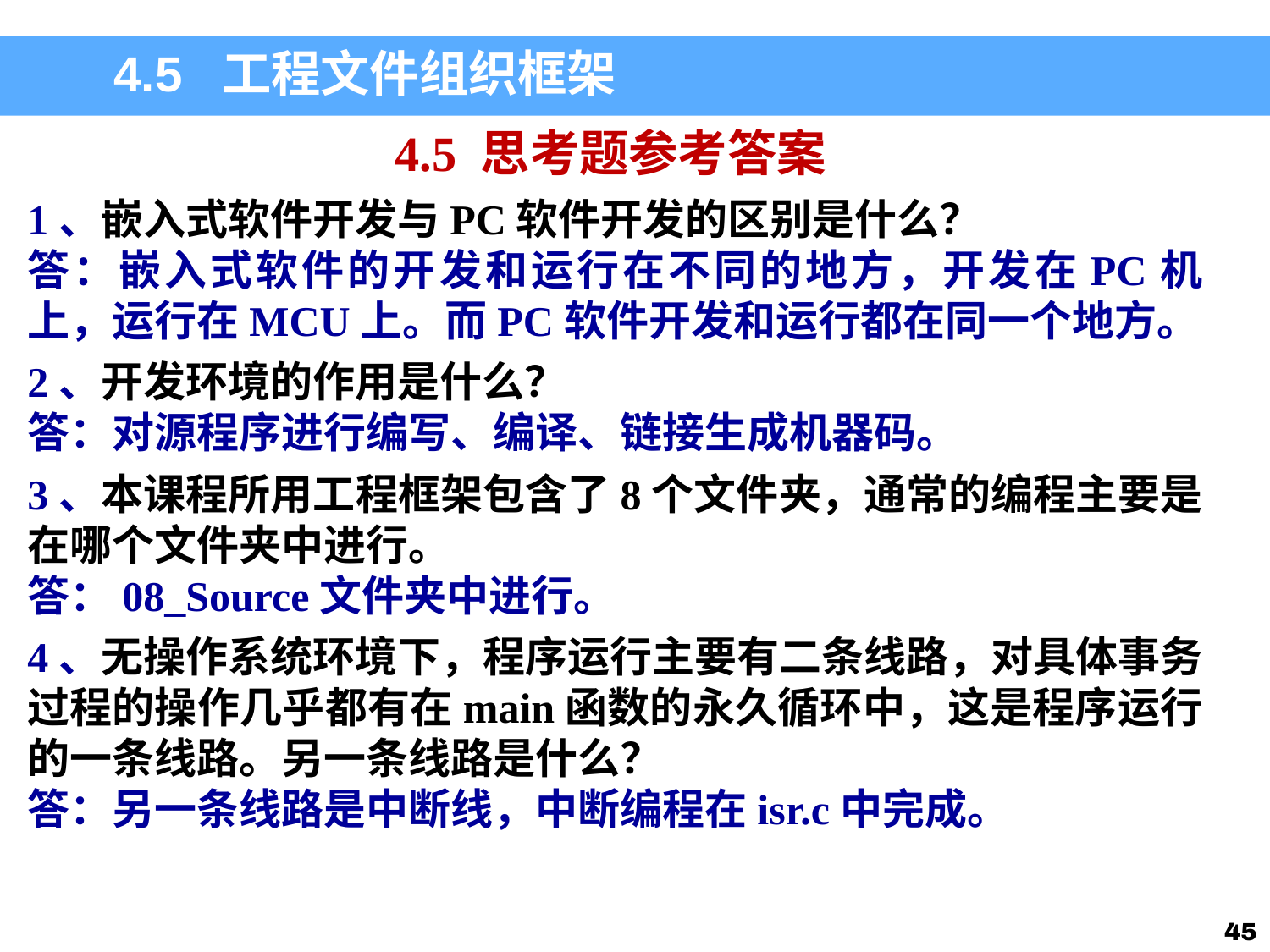

4.5  工程文件组织框架
4.5 思考题参考答案
1、嵌入式软件开发与PC软件开发的区别是什么？
答：嵌入式软件的开发和运行在不同的地方，开发在PC机上，运行在MCU上。而PC软件开发和运行都在同一个地方。
2、开发环境的作用是什么？
答：对源程序进行编写、编译、链接生成机器码。
3、本课程所用工程框架包含了8个文件夹，通常的编程主要是在哪个文件夹中进行。
答：08_Source文件夹中进行。
4、无操作系统环境下，程序运行主要有二条线路，对具体事务过程的操作几乎都有在main函数的永久循环中，这是程序运行的一条线路。另一条线路是什么？
答：另一条线路是中断线，中断编程在isr.c中完成。

45